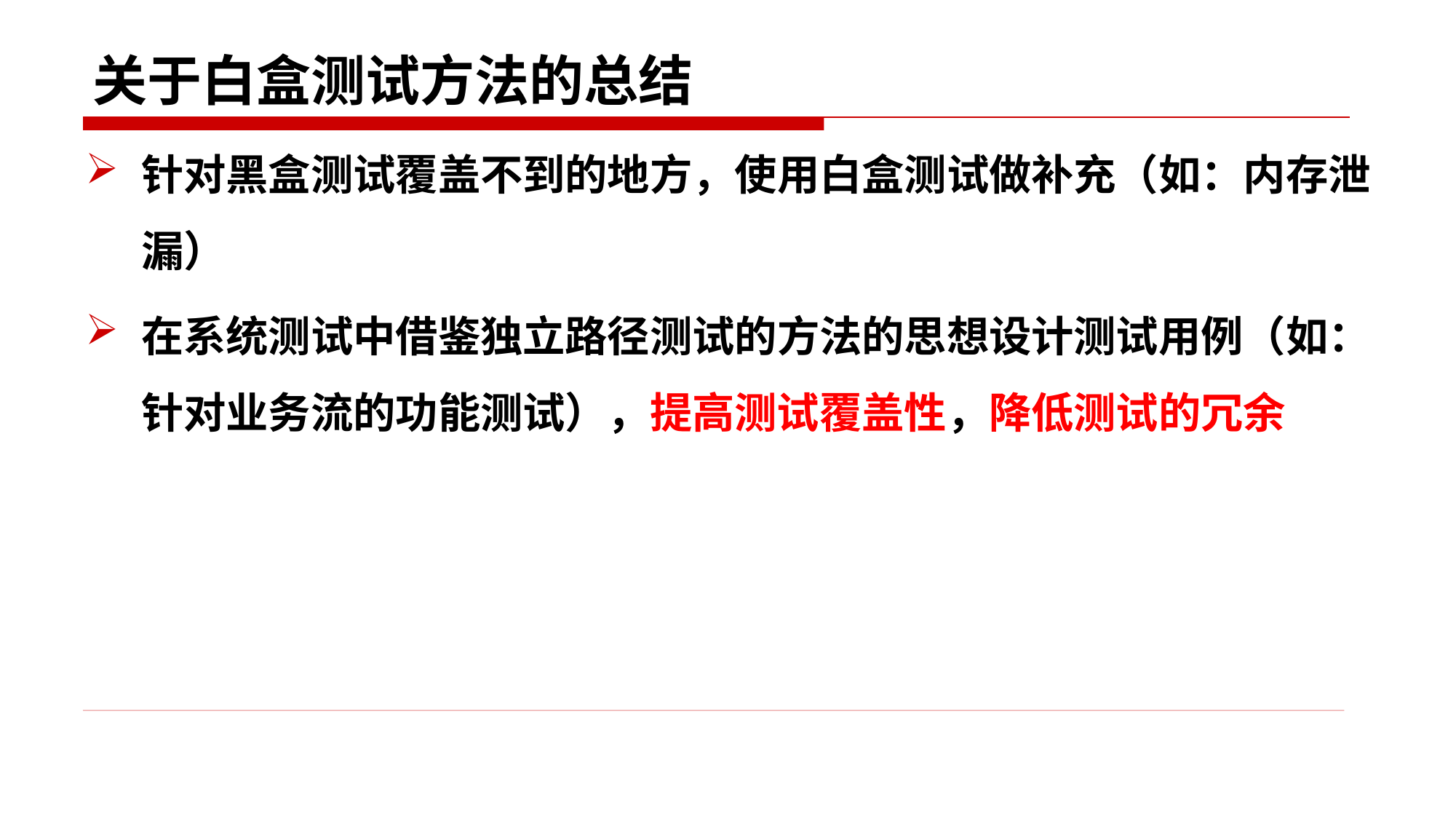

# 关于白盒测试方法的总结
针对黑盒测试覆盖不到的地方，使用白盒测试做补充（如：内存泄漏）
在系统测试中借鉴独立路径测试的方法的思想设计测试用例（如：针对业务流的功能测试），提高测试覆盖性，降低测试的冗余